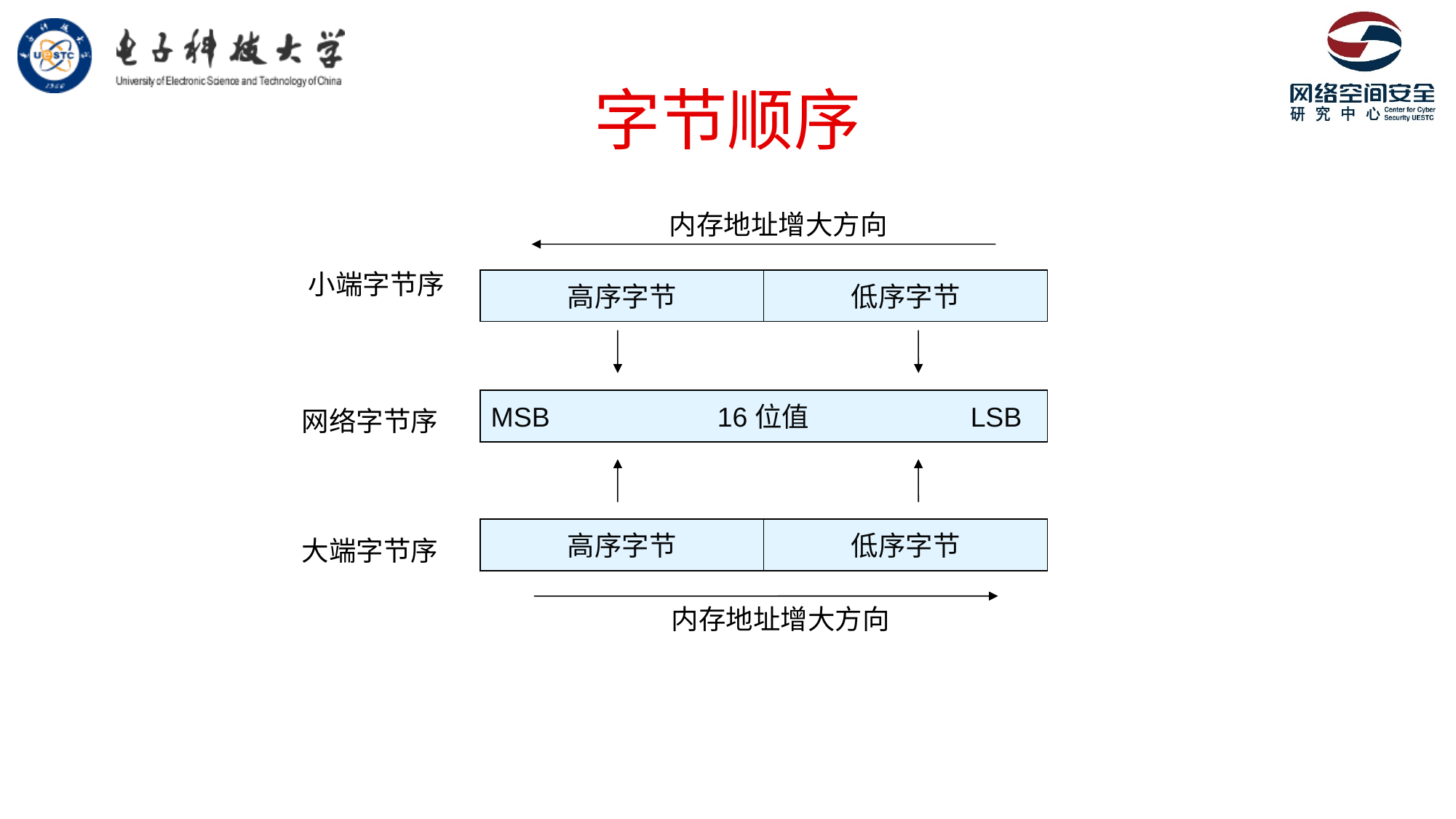

# 字节顺序
内存地址增大方向

小端字节序
高序字节
低序字节

MSB                      16位值                         LSB
网络字节序

高序字节
低序字节
大端字节序

内存地址增大方向